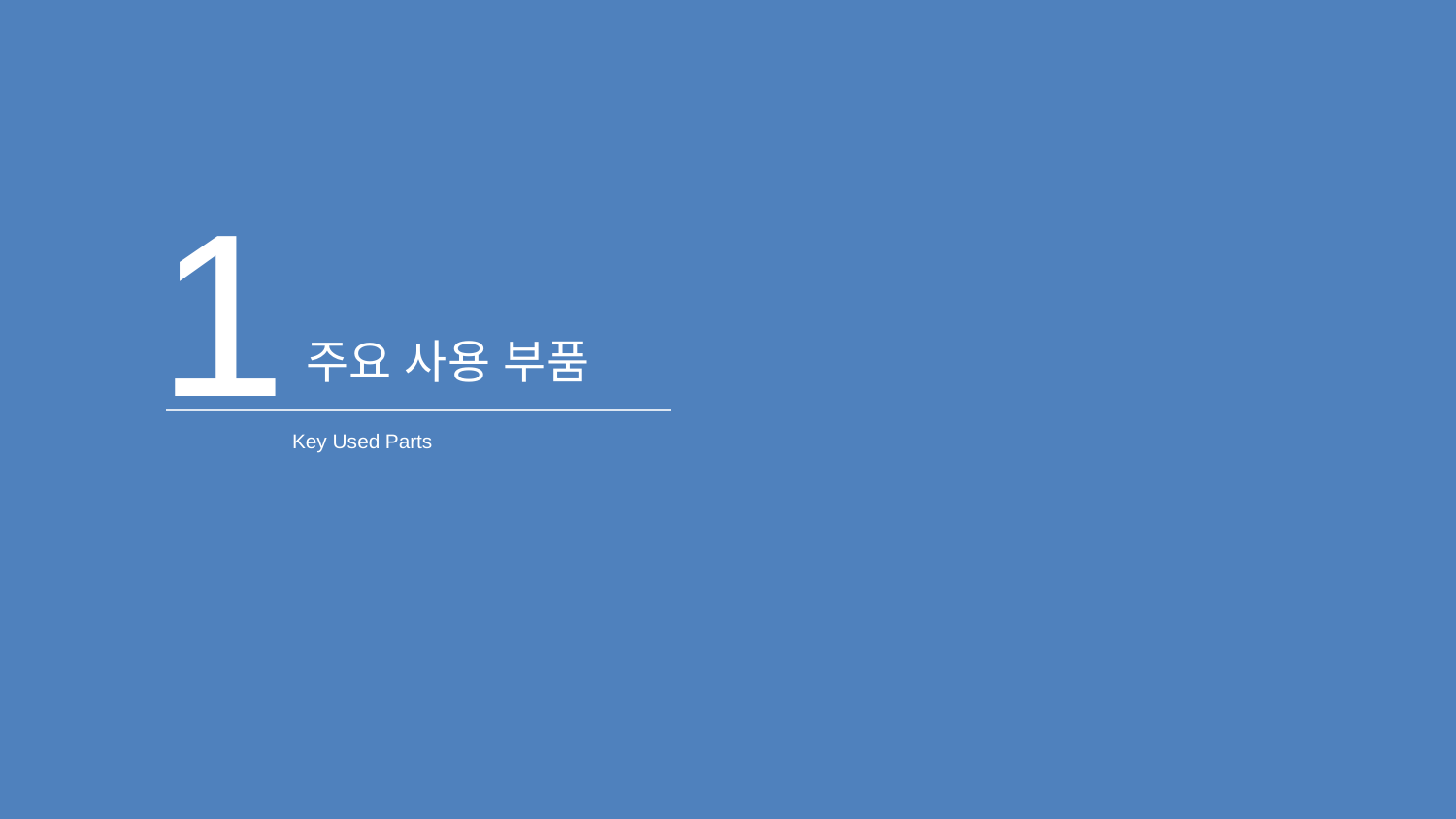

1
주요 사용 부품
Key Used Parts